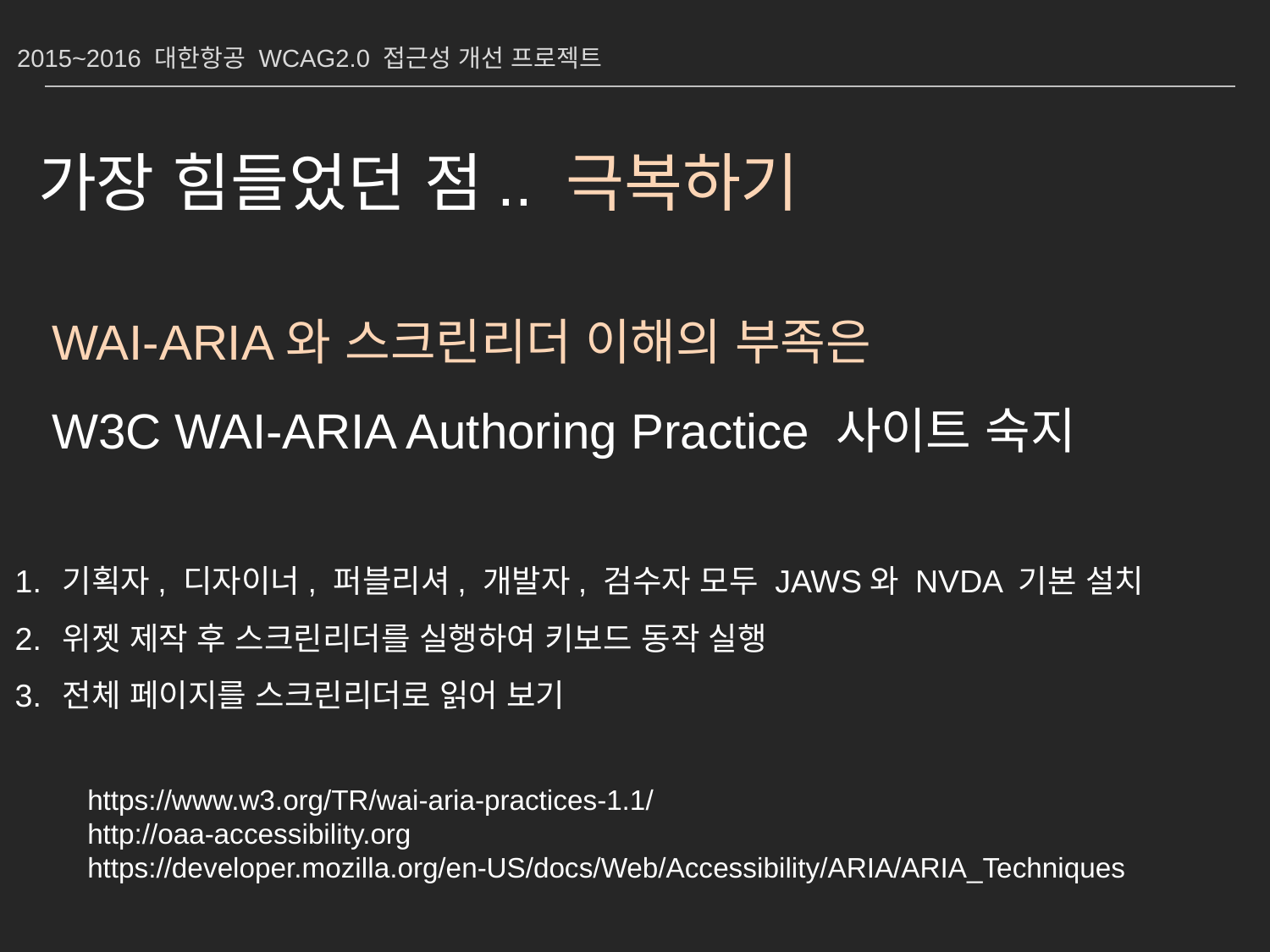

2015~2016 대한항공 WCAG2.0 접근성 개선 프로젝트
가장 힘들었던 점.. 극복하기
WAI-ARIA와 스크린리더 이해의 부족은
W3C WAI-ARIA Authoring Practice 사이트 숙지

기획자, 디자이너, 퍼블리셔, 개발자, 검수자 모두 JAWS와 NVDA 기본 설치
위젯 제작 후 스크린리더를 실행하여 키보드 동작 실행
전체 페이지를 스크린리더로 읽어 보기
https://www.w3.org/TR/wai-aria-practices-1.1/
http://oaa-accessibility.org
https://developer.mozilla.org/en-US/docs/Web/Accessibility/ARIA/ARIA_Techniques